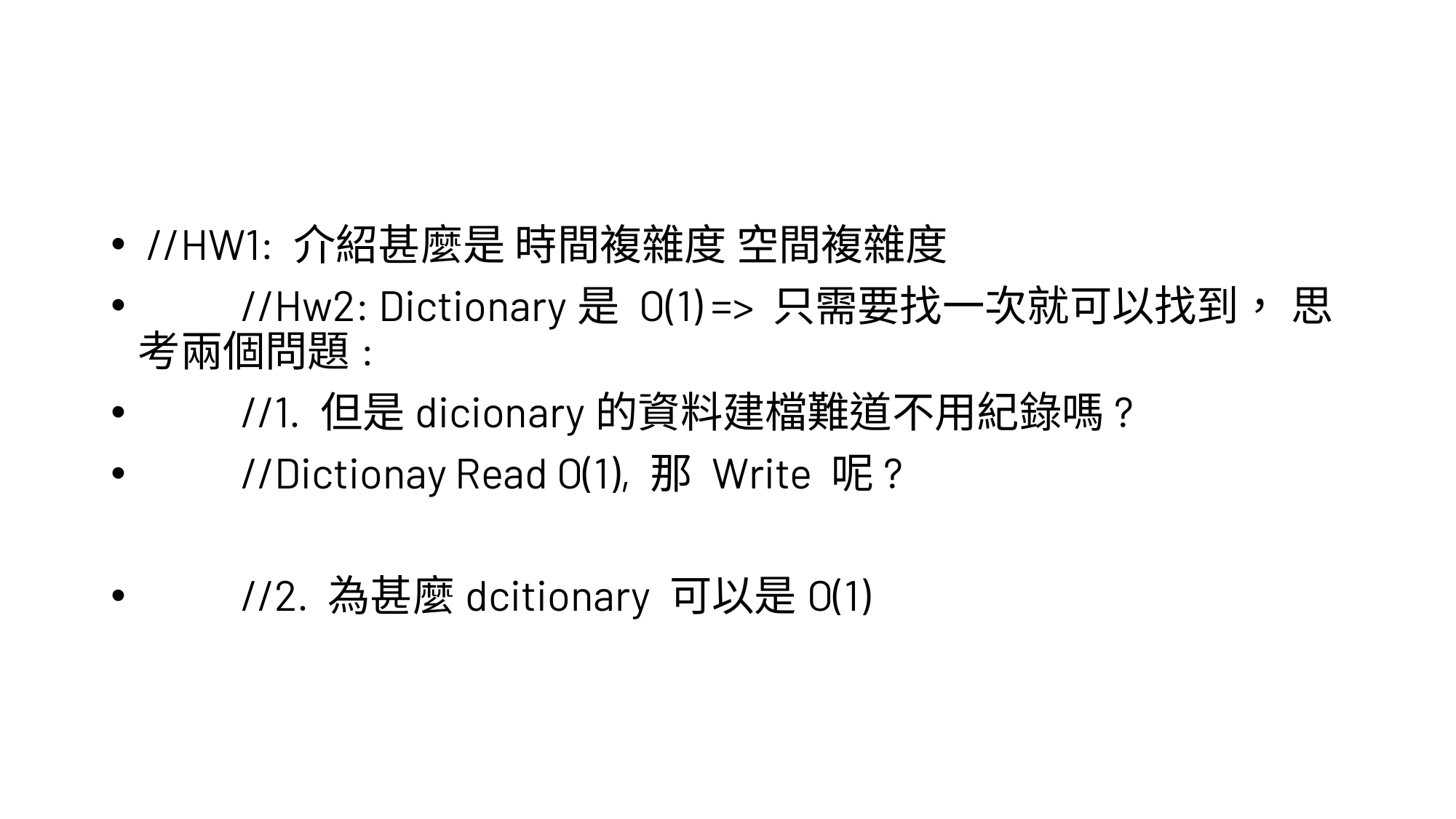

#
 //HW1: 介紹甚麼是 時間複雜度 空間複雜度
            //Hw2: Dictionary是 O(1) => 只需要找一次就可以找到， 思考兩個問題:
            //1. 但是dicionary的資料建檔難道不用紀錄嗎?
            //Dictionay Read O(1), 那 Write 呢?

            //2. 為甚麼dcitionary 可以是O(1)